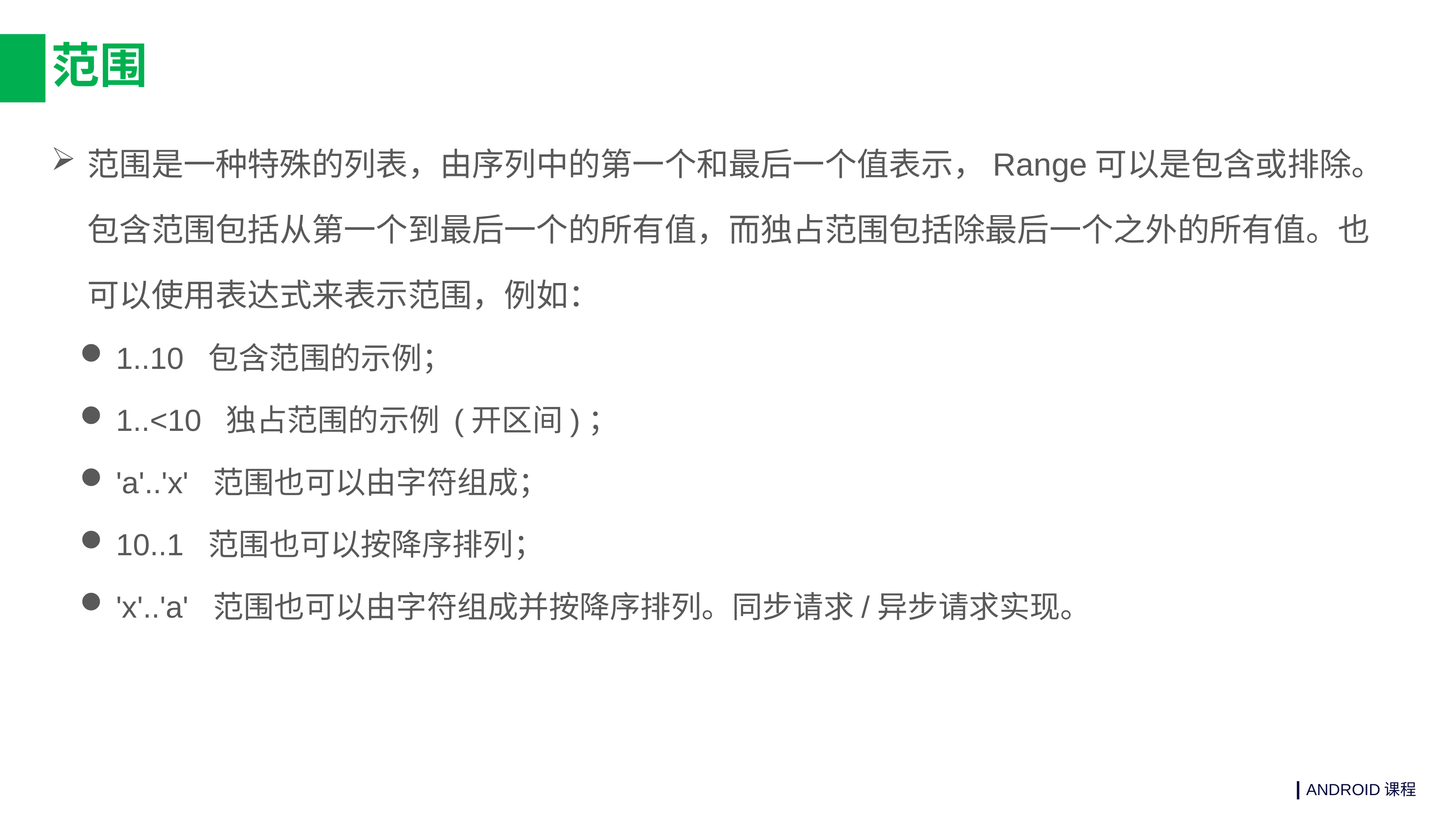

# 范围
范围是一种特殊的列表，由序列中的第一个和最后一个值表示，Range可以是包含或排除。包含范围包括从第一个到最后一个的所有值，而独占范围包括除最后一个之外的所有值。也可以使用表达式来表示范围，例如：
1..10  包含范围的示例；
1..<10  独占范围的示例 (开区间)；
'a'..'x'  范围也可以由字符组成；
10..1  范围也可以按降序排列；
'x'..'a'  范围也可以由字符组成并按降序排列。同步请求/异步请求实现。